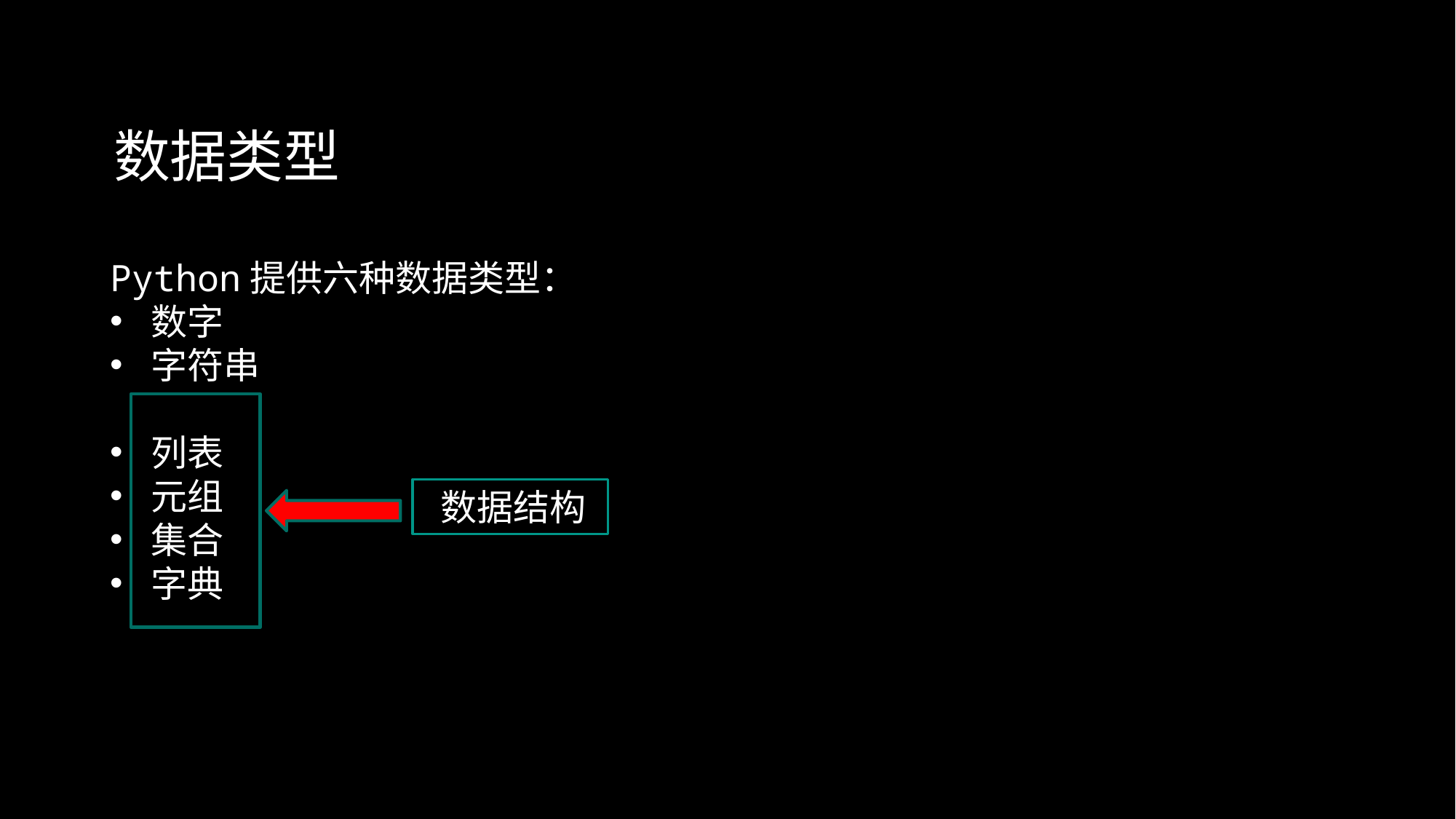

数据类型

Python提供六种数据类型：
数字
字符串

列表
元组
集合
字典

 数据结构